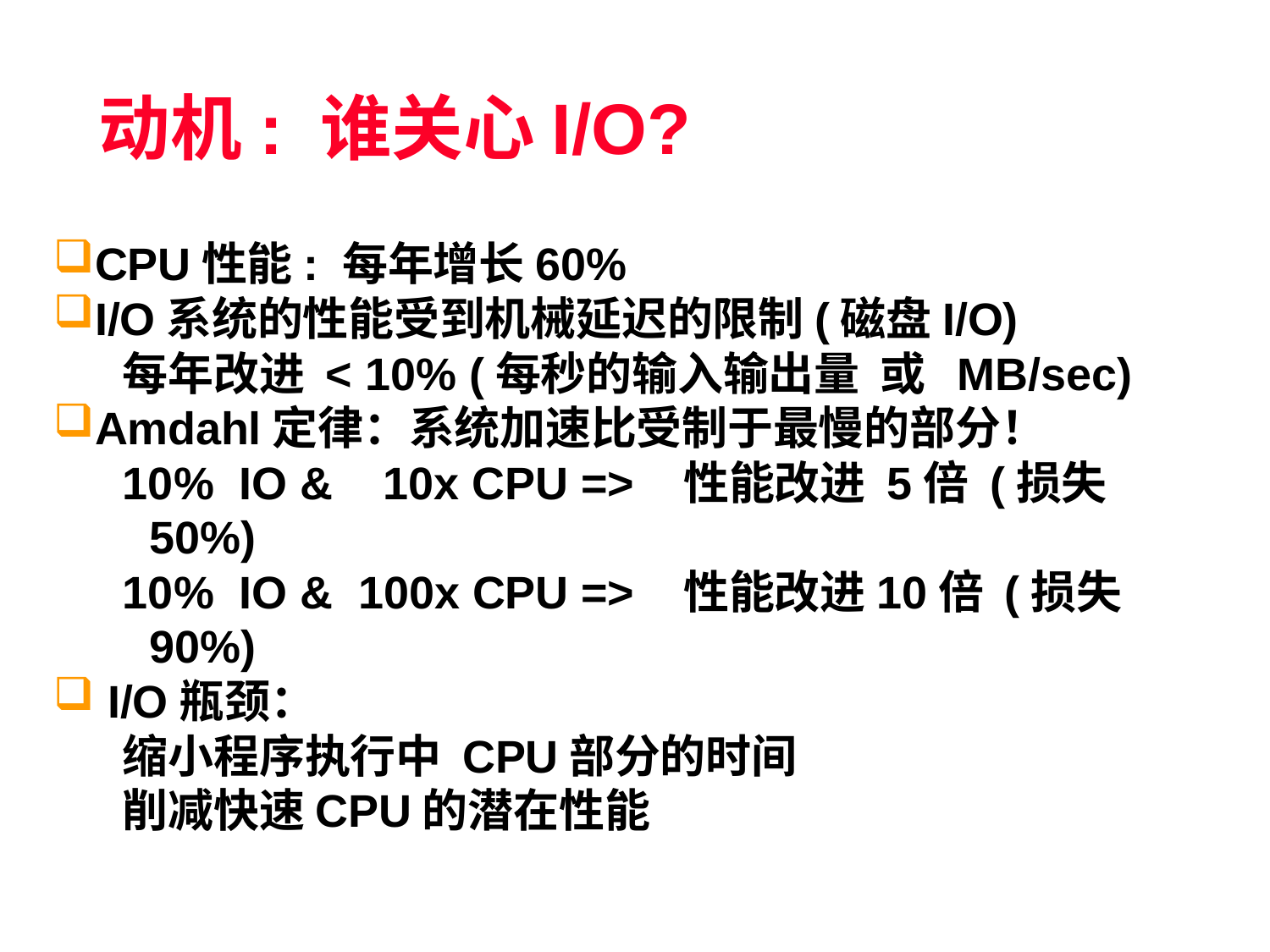

动机: 谁关心I/O?
CPU性能: 每年增长60%
I/O系统的性能受到机械延迟的限制(磁盘I/O)
每年改进 < 10% (每秒的输入输出量  或  MB/sec)
Amdahl定律：系统加速比受制于最慢的部分！
10%  IO &    10x CPU =>   性能改进 5倍 (损失50%)
10%  IO &  100x CPU =>   性能改进10倍 (损失90%)
 I/O瓶颈：
缩小程序执行中 CPU部分的时间
削减快速CPU的潜在性能